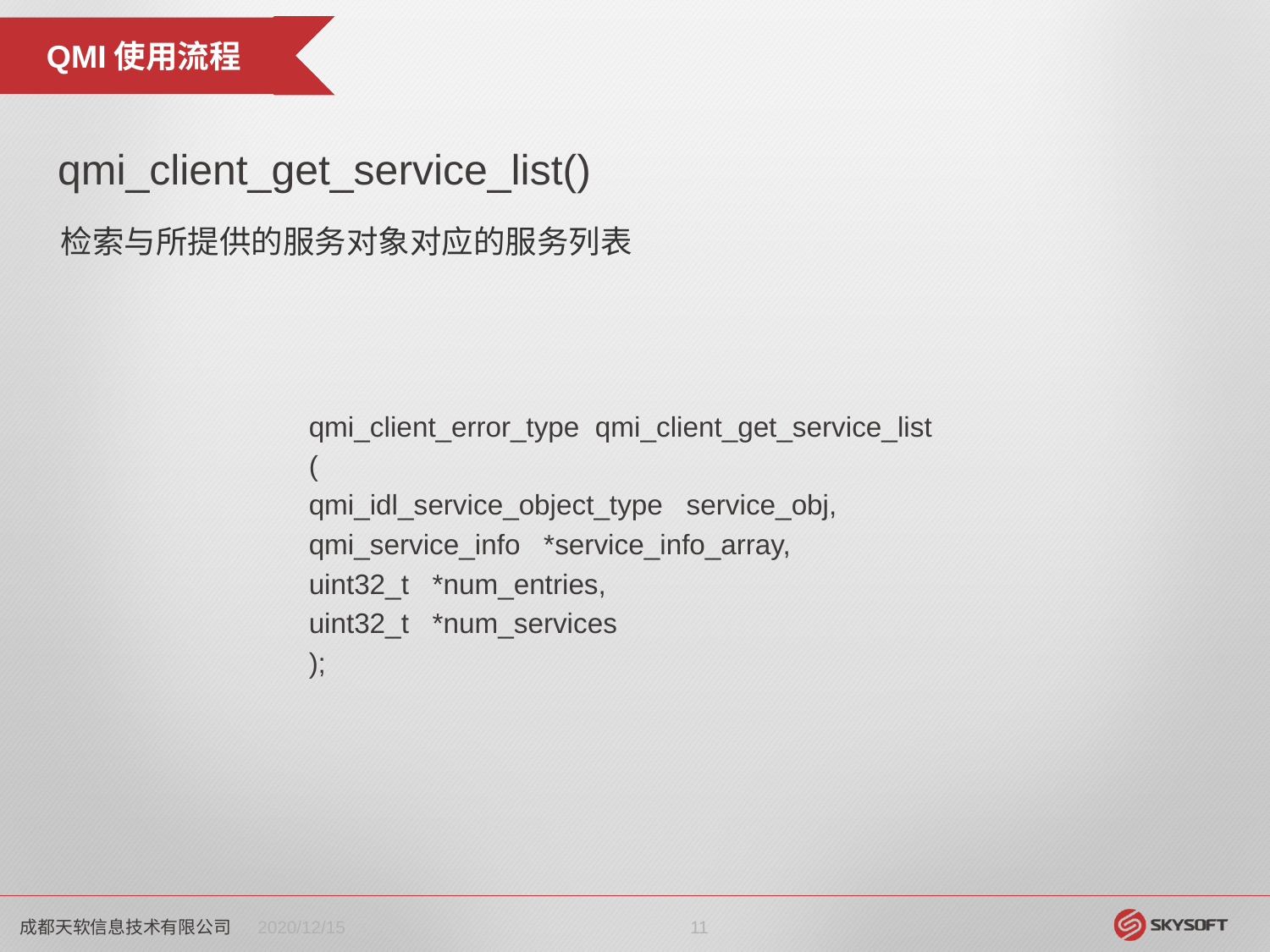

QMI使用流程

qmi_client_get_service_list()
检索与所提供的服务对象对应的服务列表
qmi_client_error_type  qmi_client_get_service_list
(
qmi_idl_service_object_type   service_obj,
qmi_service_info   *service_info_array,
uint32_t   *num_entries,
uint32_t   *num_services
);
成都天软信息技术有限公司
2020/12/15
11